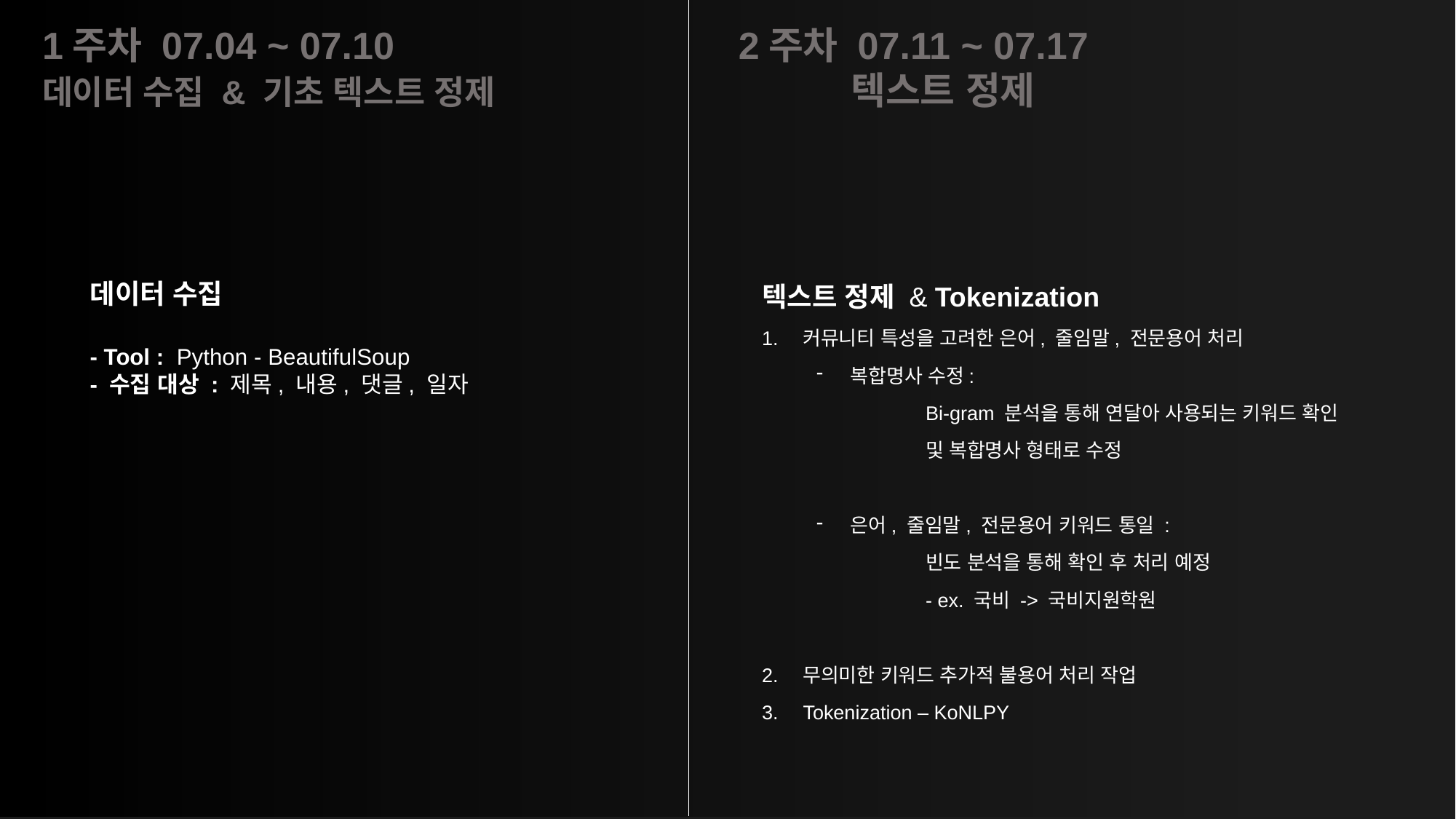

1주차 07.04 ~ 07.10
데이터 수집 & 기초 텍스트 정제
2주차 07.11 ~ 07.17
텍스트 정제
데이터 수집

- Tool :  Python - BeautifulSoup
- 수집 대상 : 제목, 내용, 댓글, 일자
텍스트 정제 & Tokenization
커뮤니티 특성을 고려한 은어, 줄임말, 전문용어 처리
복합명사 수정:
	Bi-gram 분석을 통해 연달아 사용되는 키워드 확인
  	및 복합명사 형태로 수정

은어, 줄임말, 전문용어 키워드 통일 :
	빈도 분석을 통해 확인 후 처리 예정
	- ex. 국비 -> 국비지원학원

무의미한 키워드 추가적 불용어 처리 작업
Tokenization – KoNLPY